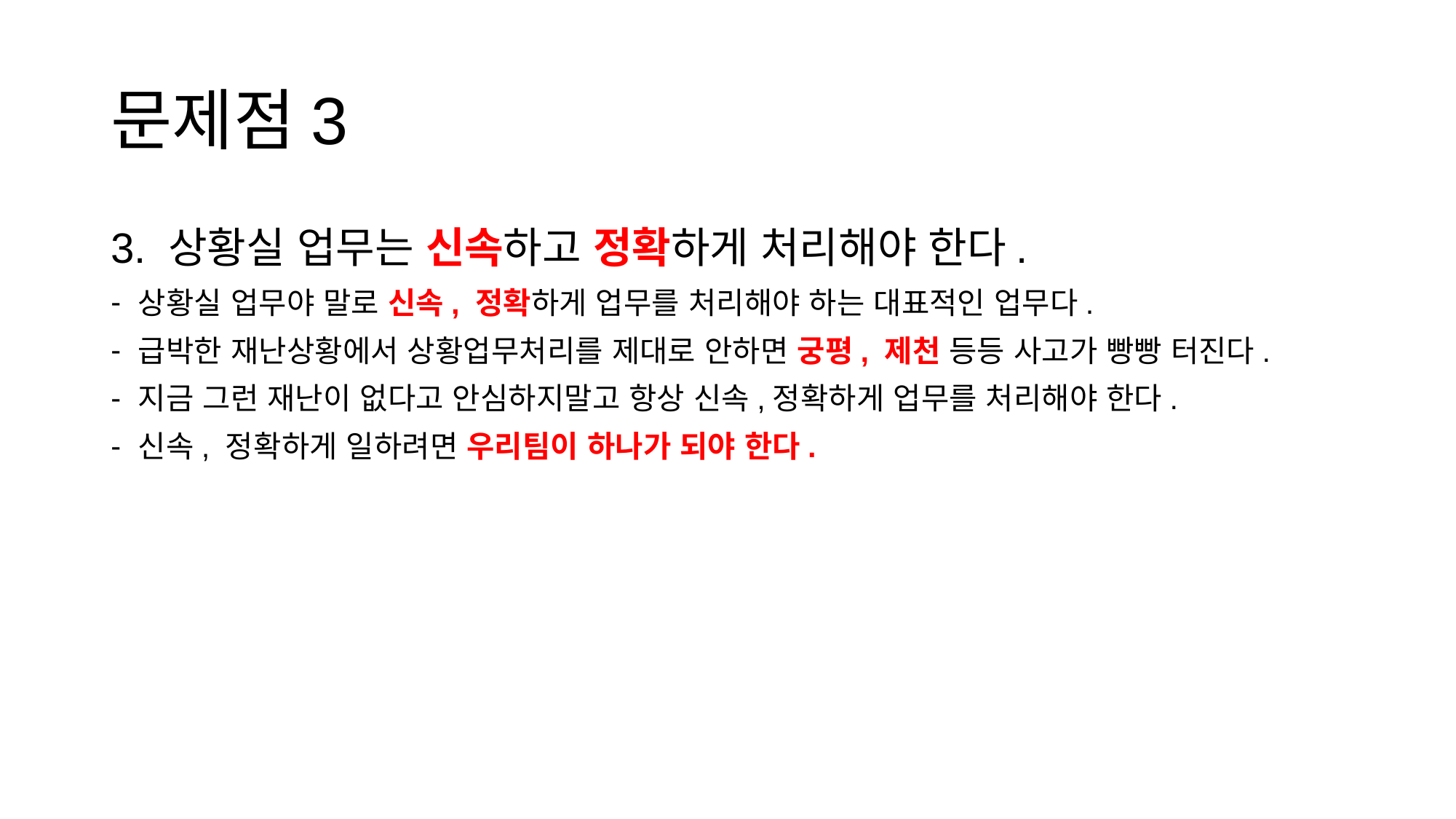

# 문제점3
3. 상황실 업무는 신속하고 정확하게 처리해야 한다.
상황실 업무야 말로 신속, 정확하게 업무를 처리해야 하는 대표적인 업무다.
급박한 재난상황에서 상황업무처리를 제대로 안하면 궁평, 제천 등등 사고가 빵빵 터진다.
지금 그런 재난이 없다고 안심하지말고 항상 신속,정확하게 업무를 처리해야 한다.
신속, 정확하게 일하려면 우리팀이 하나가 되야 한다.